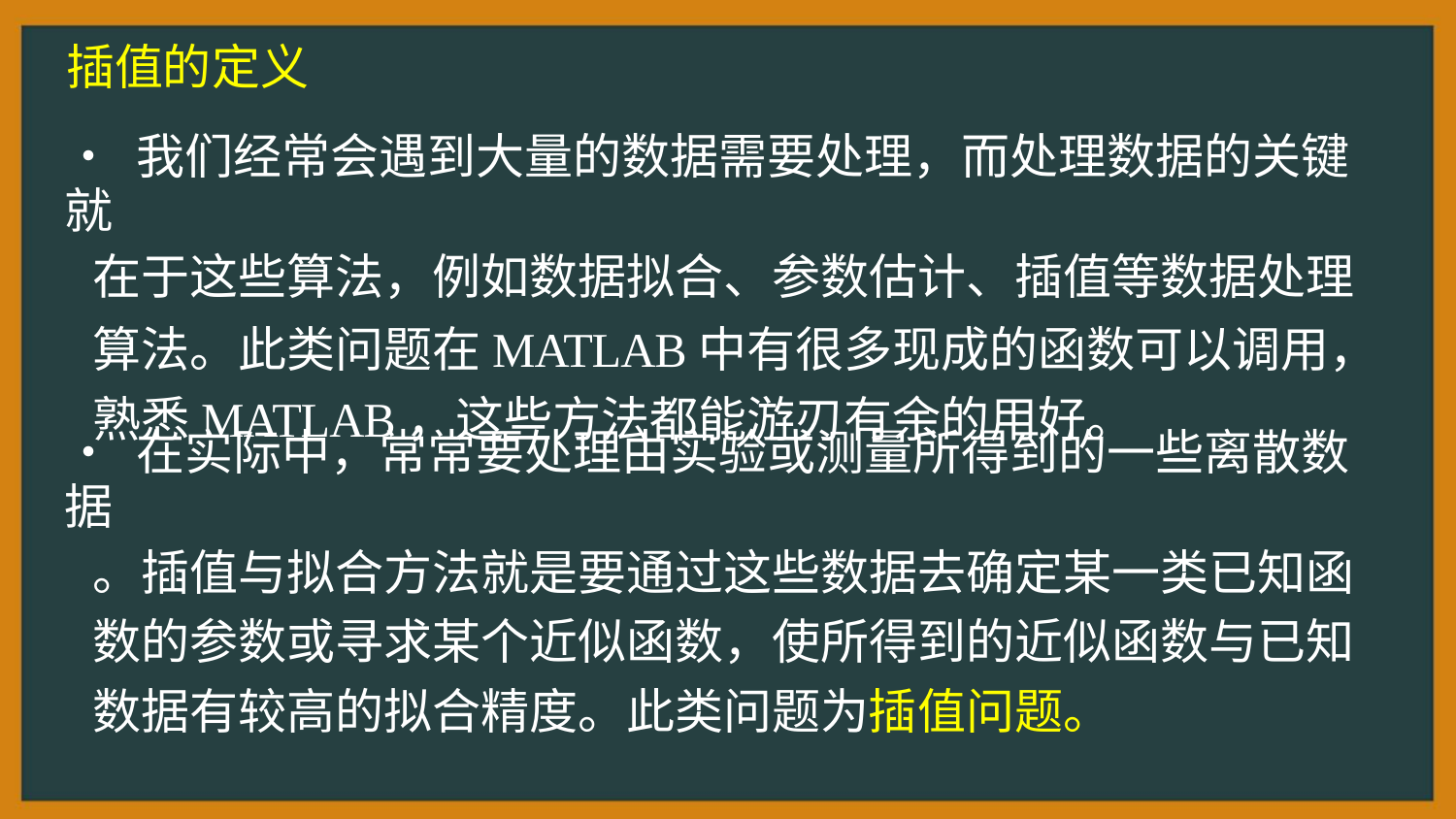

插值的定义
• 我们经常会遇到大量的数据需要处理，而处理数据的关键就
在于这些算法，例如数据拟合、参数估计、插值等数据处理
算法。此类问题在MATLAB中有很多现成的函数可以调用，
熟悉MATLAB，这些方法都能游刃有余的用好。
• 在实际中，常常要处理由实验或测量所得到的一些离散数据
。插值与拟合方法就是要通过这些数据去确定某一类已知函
数的参数或寻求某个近似函数，使所得到的近似函数与已知
数据有较高的拟合精度。此类问题为插值问题。